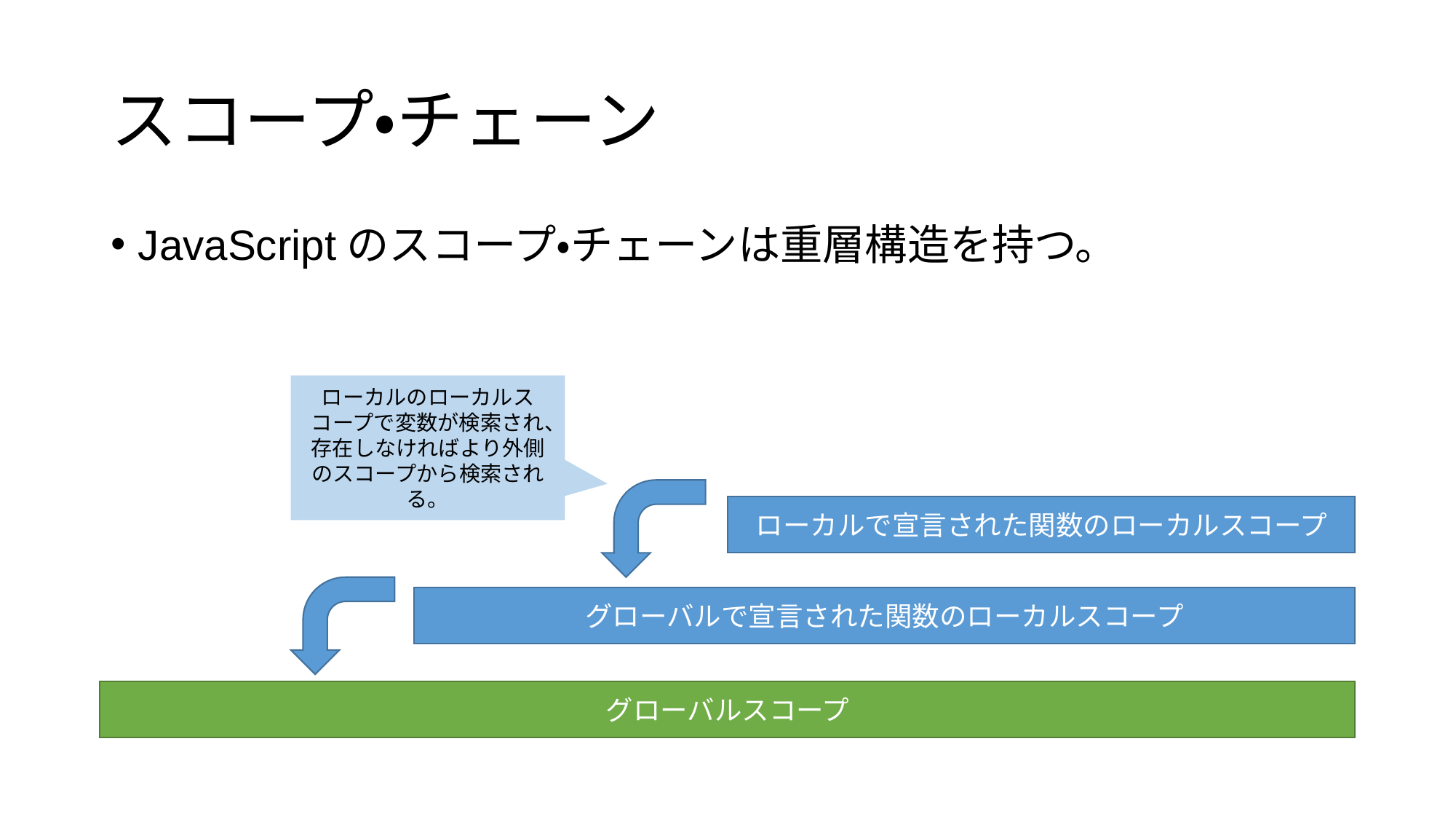

# スコープ・チェーン
JavaScriptのスコープ・チェーンは重層構造を持つ。
ローカルのローカルスコープで変数が検索され、存在しなければより外側のスコープから検索される。

ローカルで宣言された関数のローカルスコープ

グローバルで宣言された関数のローカルスコープ
グローバルスコープ